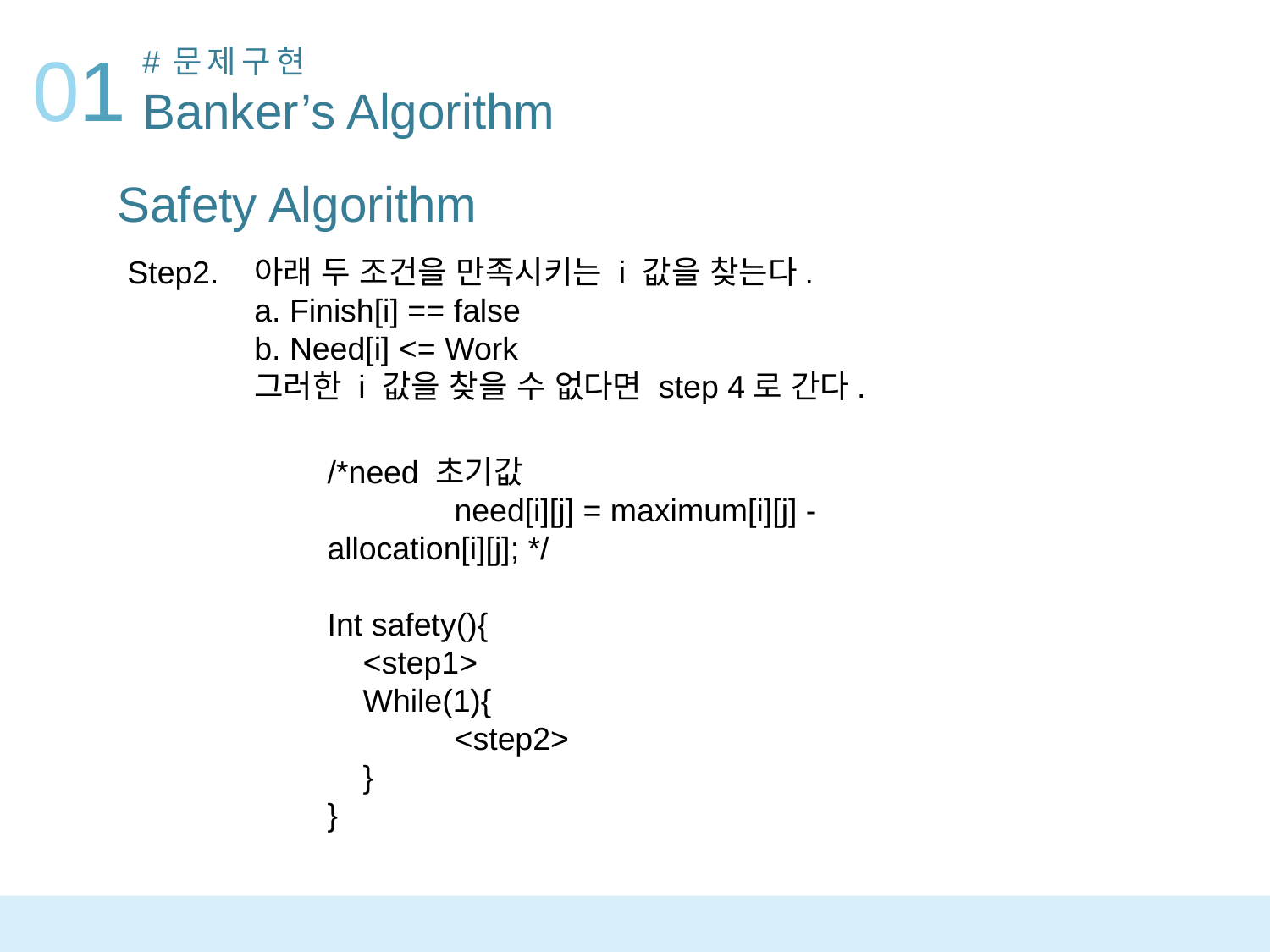

01
#문제구현
Banker’s Algorithm
Safety Algorithm
Step2.	아래 두 조건을 만족시키는 i 값을 찾는다.
	a. Finish[i] == false
	b. Need[i] <= Work
	그러한 i 값을 찾을 수 없다면 step 4로 간다.
/*need 초기값
	need[i][j] = maximum[i][j] - allocation[i][j]; */

Int safety(){
    <step1>
    While(1){
	<step2>
    }
}